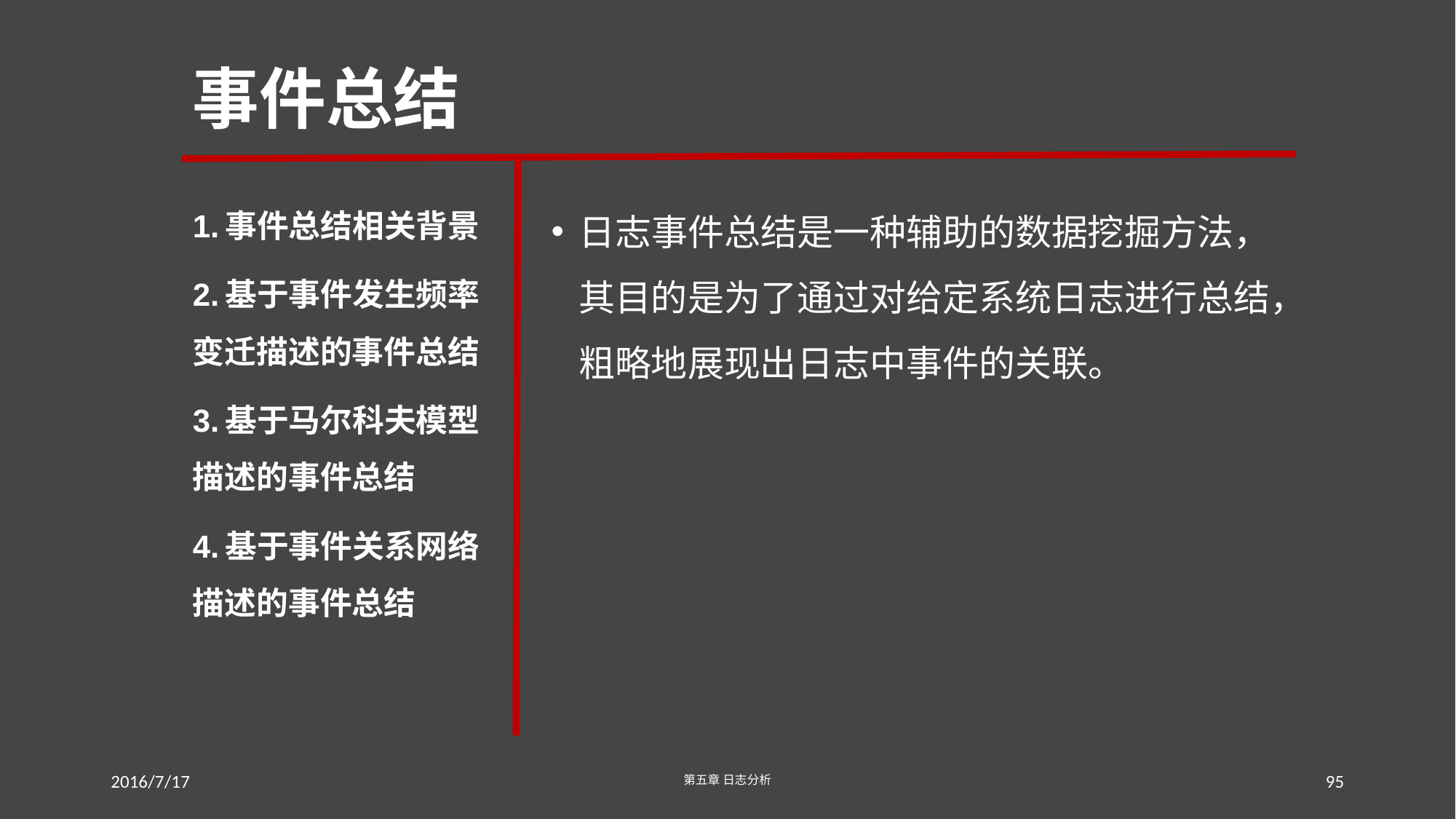

# 事件总结
1.事件总结相关背景
2.基于事件发生频率变迁描述的事件总结
3.基于马尔科夫模型描述的事件总结
4.基于事件关系网络描述的事件总结
日志事件总结是一种辅助的数据挖掘方法，其目的是为了通过对给定系统日志进行总结，粗略地展现出日志中事件的关联。
2016/7/17
第五章 日志分析
95